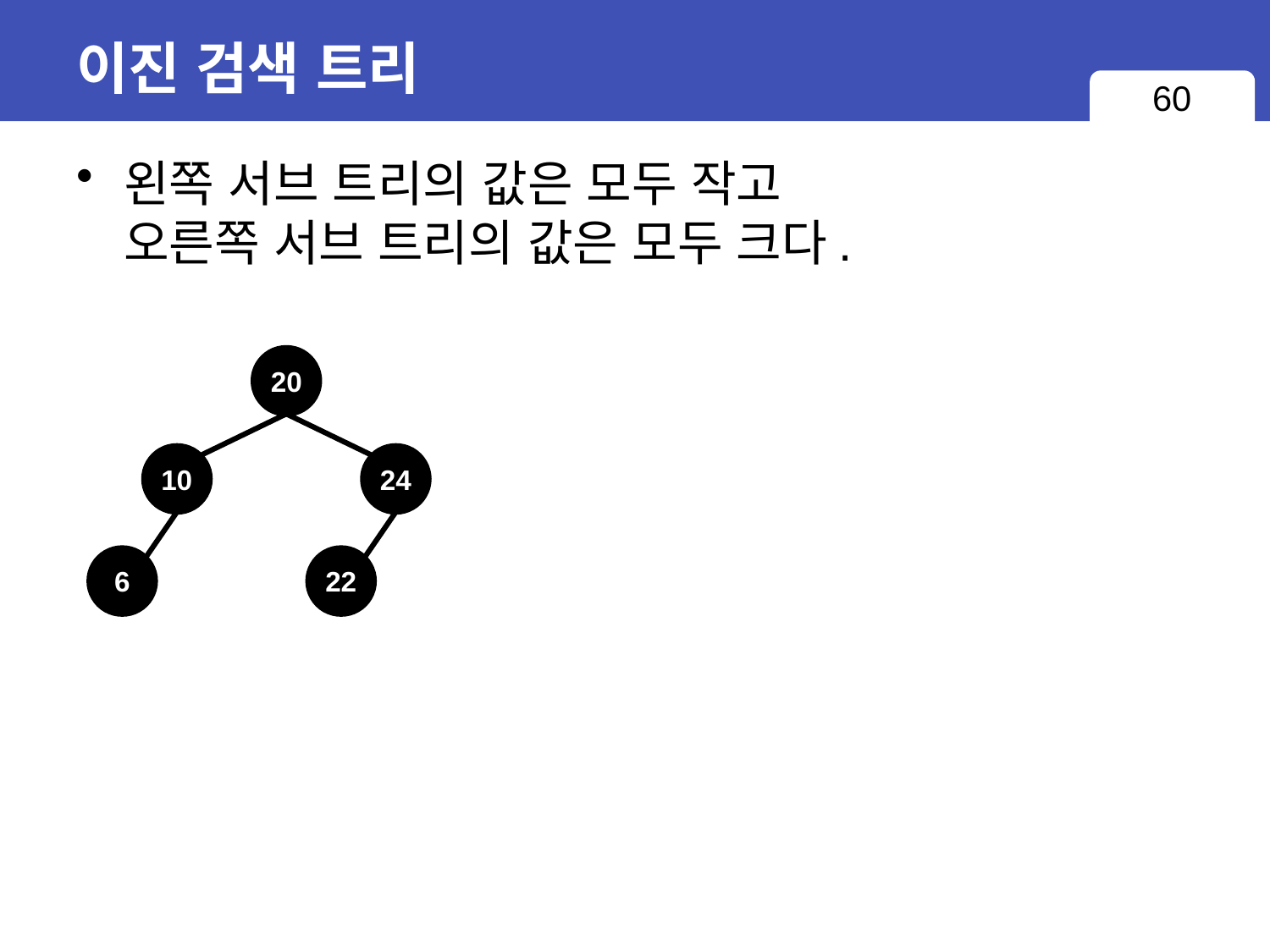

# 이진 검색 트리
60
왼쪽 서브 트리의 값은 모두 작고
오른쪽 서브 트리의 값은 모두 크다.
20
10
24
6
22